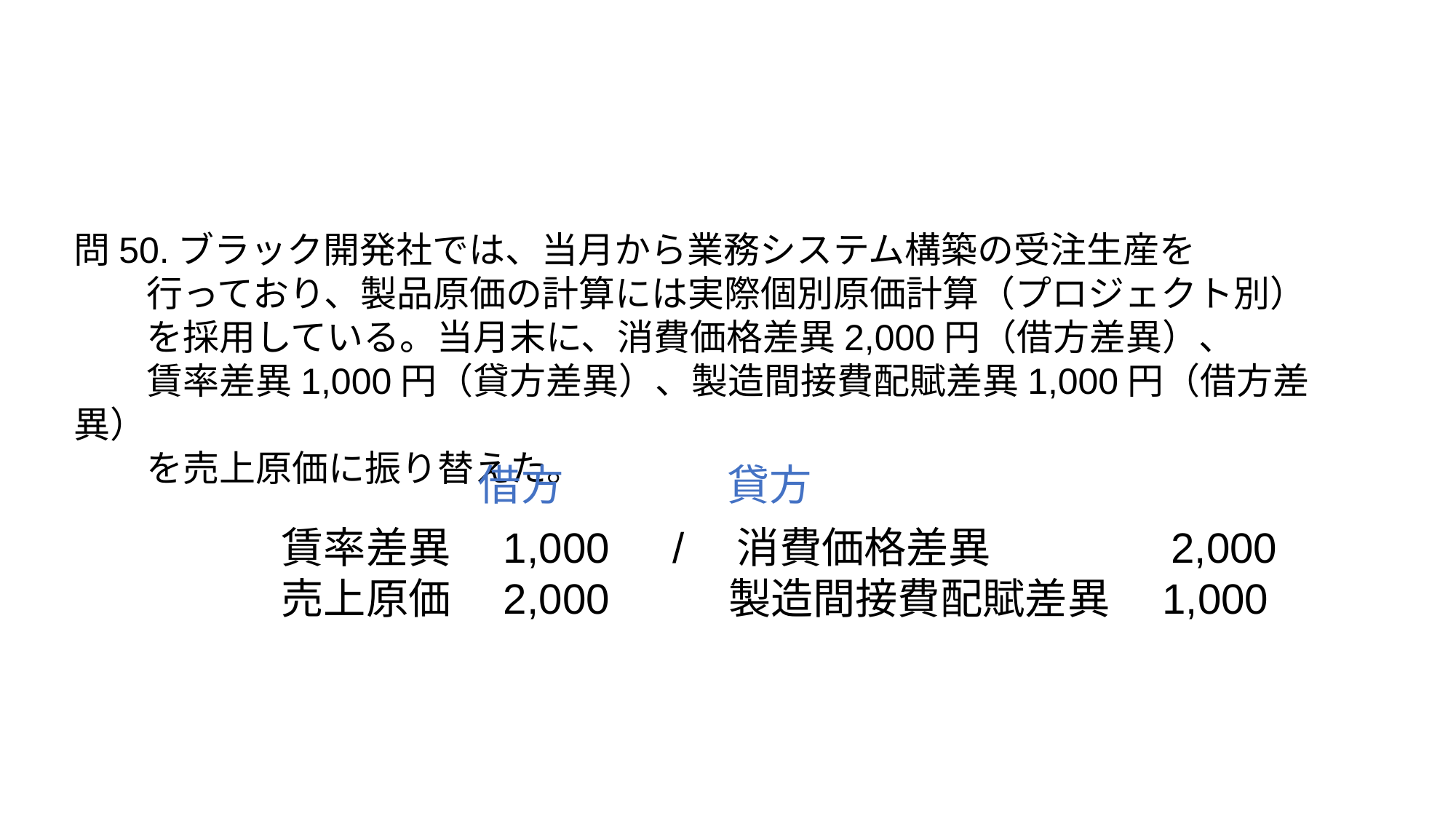

問50.ブラック開発社では、当月から業務システム構築の受注生産を
　　行っており、製品原価の計算には実際個別原価計算（プロジェクト別）
　　を採用している。当月末に、消費価格差異2,000円（借方差異）、
　　賃率差異1,000円（貸方差異）、製造間接費配賦差異1,000円（借方差異）
　　を売上原価に振り替えた。
借方
貸方
賃率差異　1,000　/　消費価格差異　　　　2,000
売上原価　2,000  　　製造間接費配賦差異　1,000